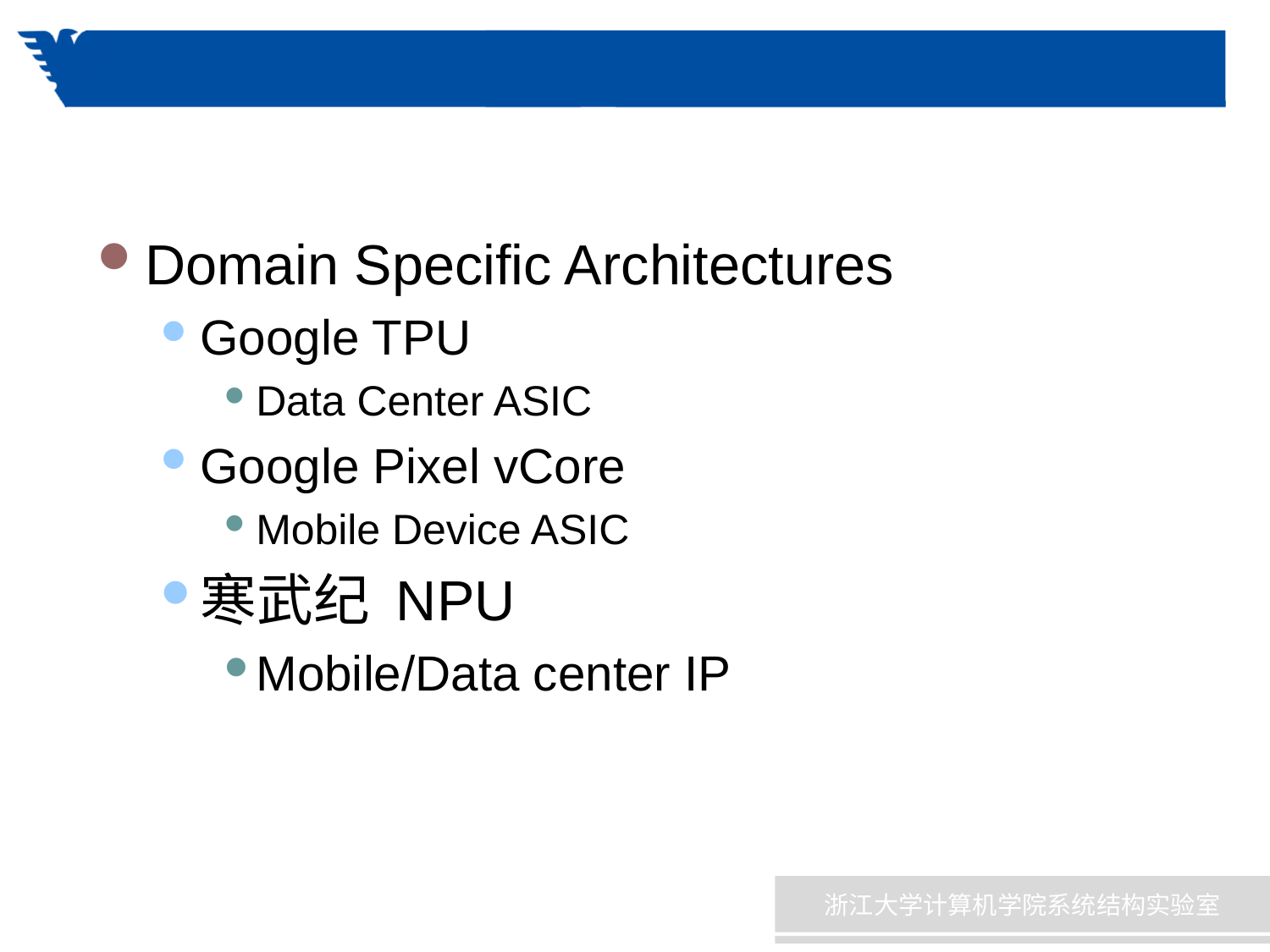

#
Domain Specific Architectures
Google TPU
Data Center ASIC
Google Pixel vCore
Mobile Device ASIC
寒武纪 NPU
Mobile/Data center IP